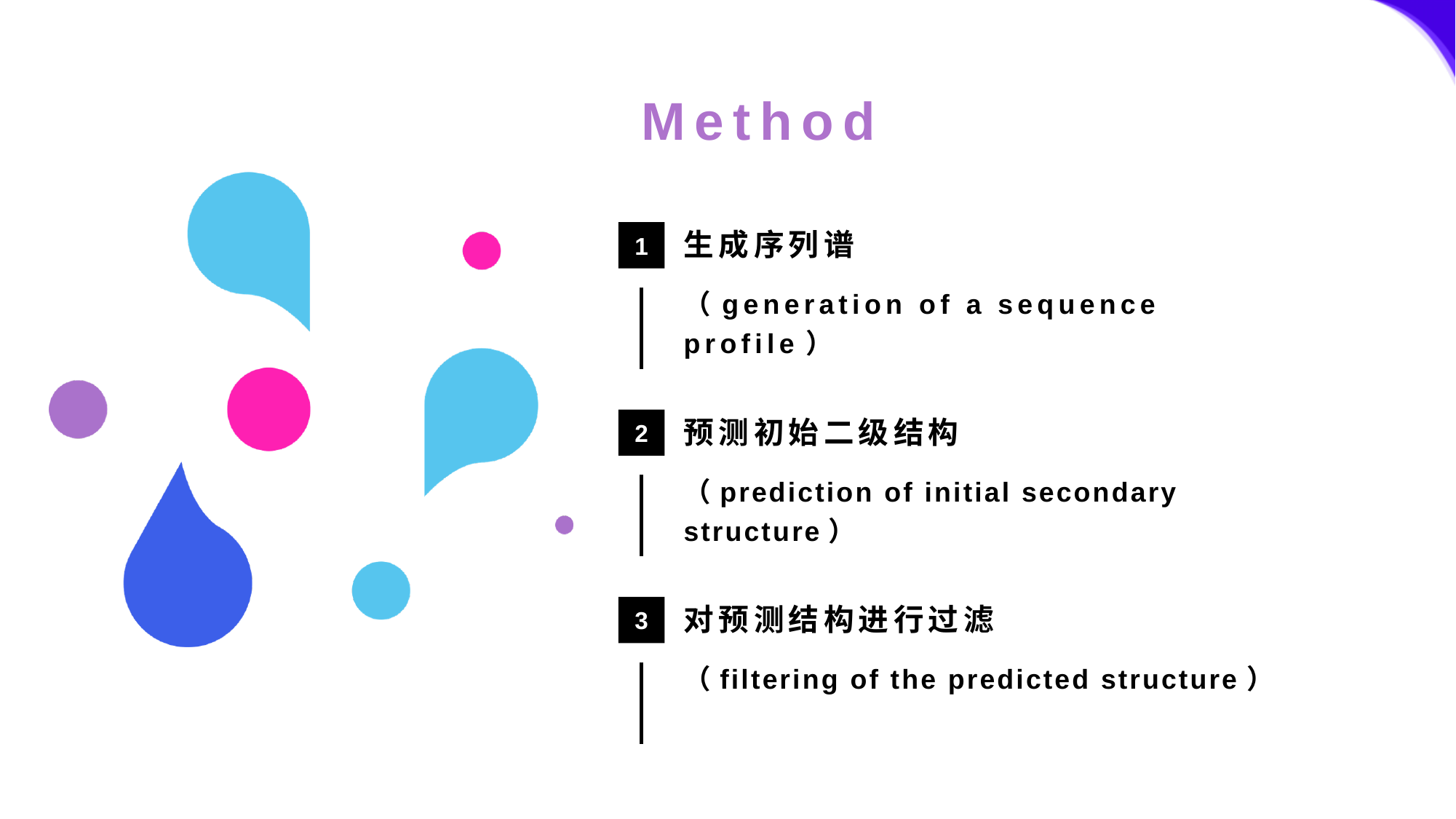

Method
生成序列谱
1
（generation of a sequence profile）
预测初始二级结构
2
（prediction of initial secondary structure）
对预测结构进行过滤
3
（filtering of the predicted structure）